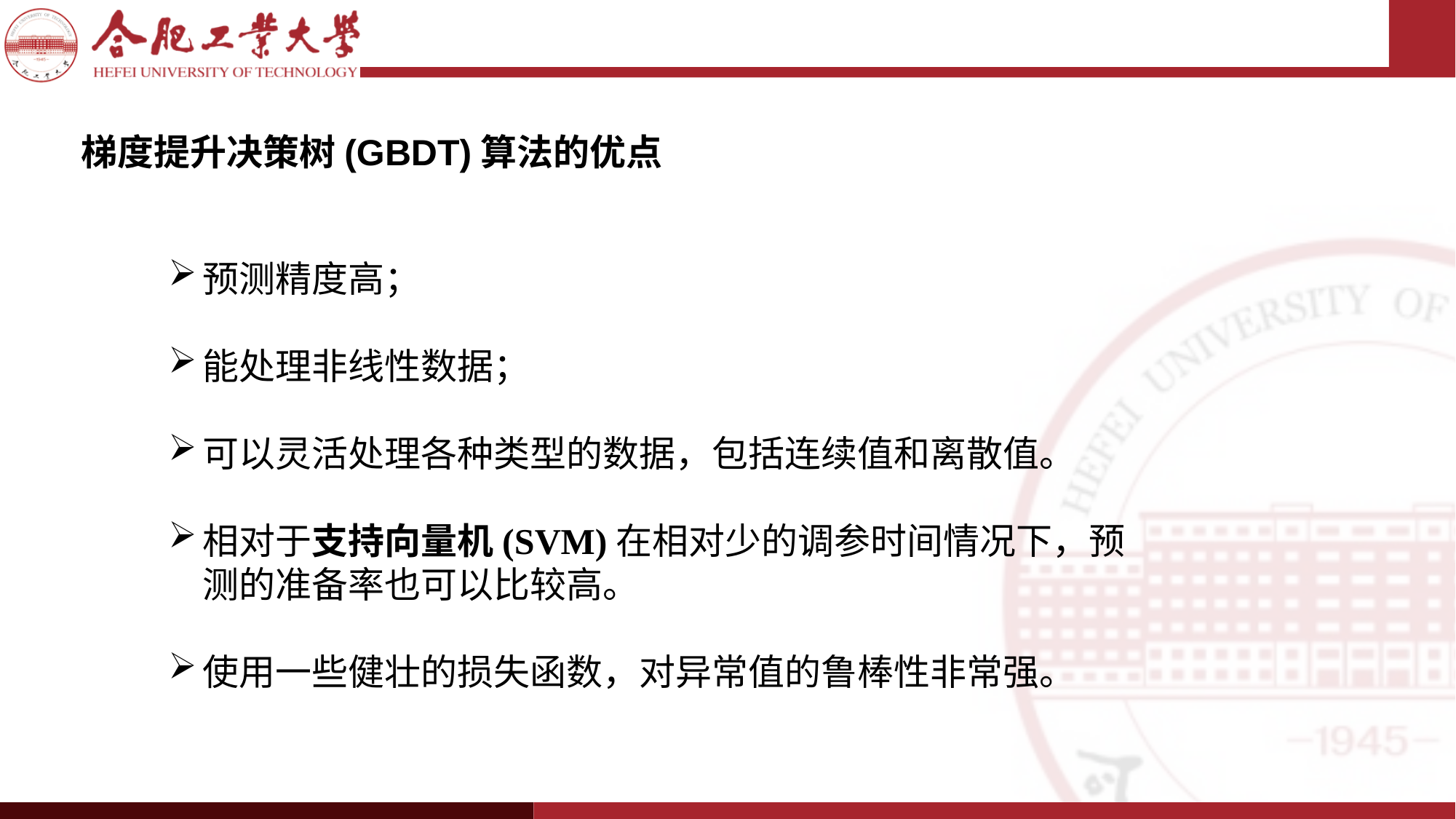

梯度提升决策树(GBDT)算法的优点
预测精度高；

能处理非线性数据；

可以灵活处理各种类型的数据，包括连续值和离散值。

相对于支持向量机(SVM)在相对少的调参时间情况下，预测的准备率也可以比较高。

使用一些健壮的损失函数，对异常值的鲁棒性非常强。